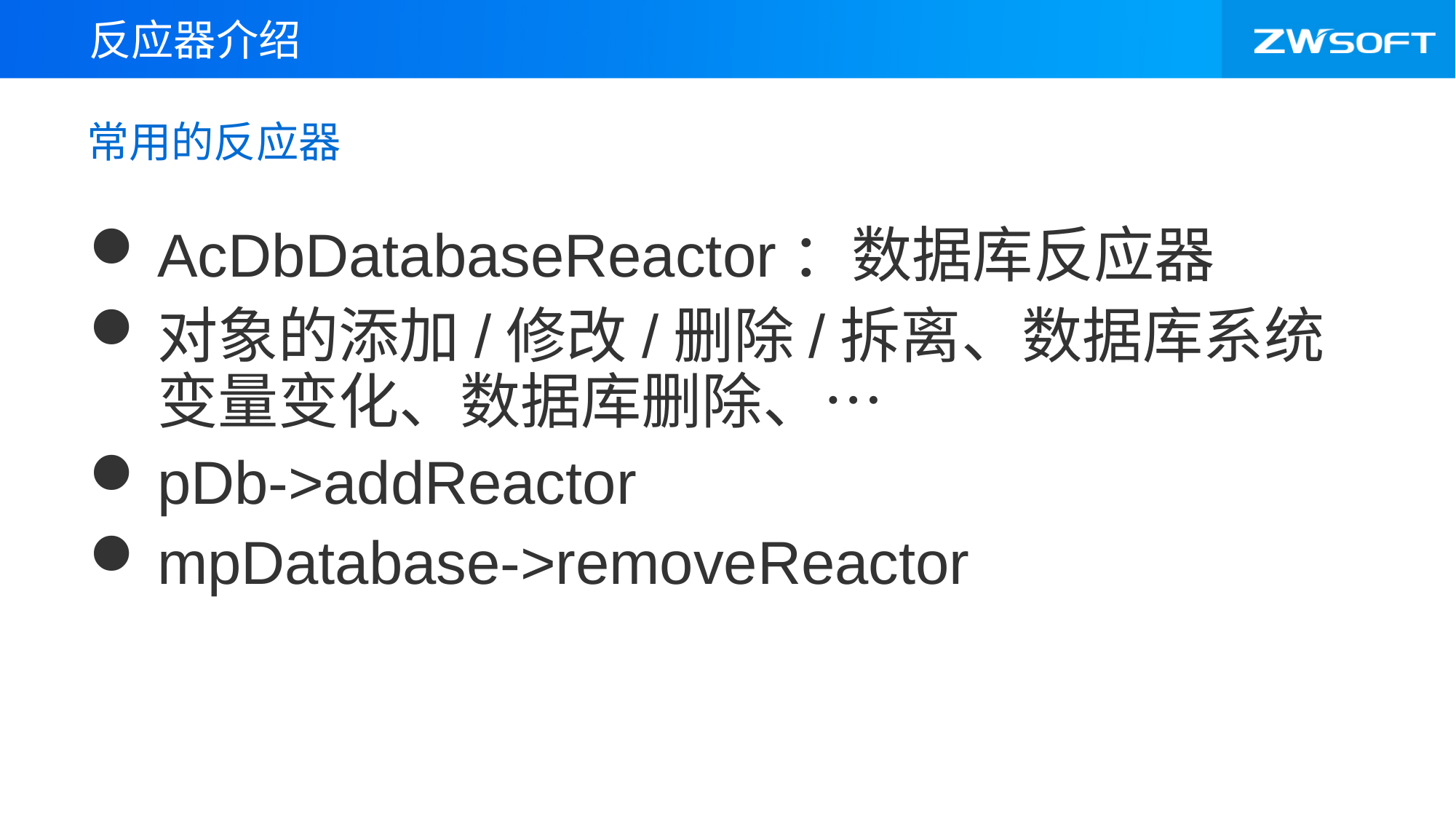

反应器介绍
# 常用的反应器
AcDbDatabaseReactor：数据库反应器
对象的添加/修改/删除/拆离、数据库系统变量变化、数据库删除、…
pDb->addReactor
mpDatabase->removeReactor